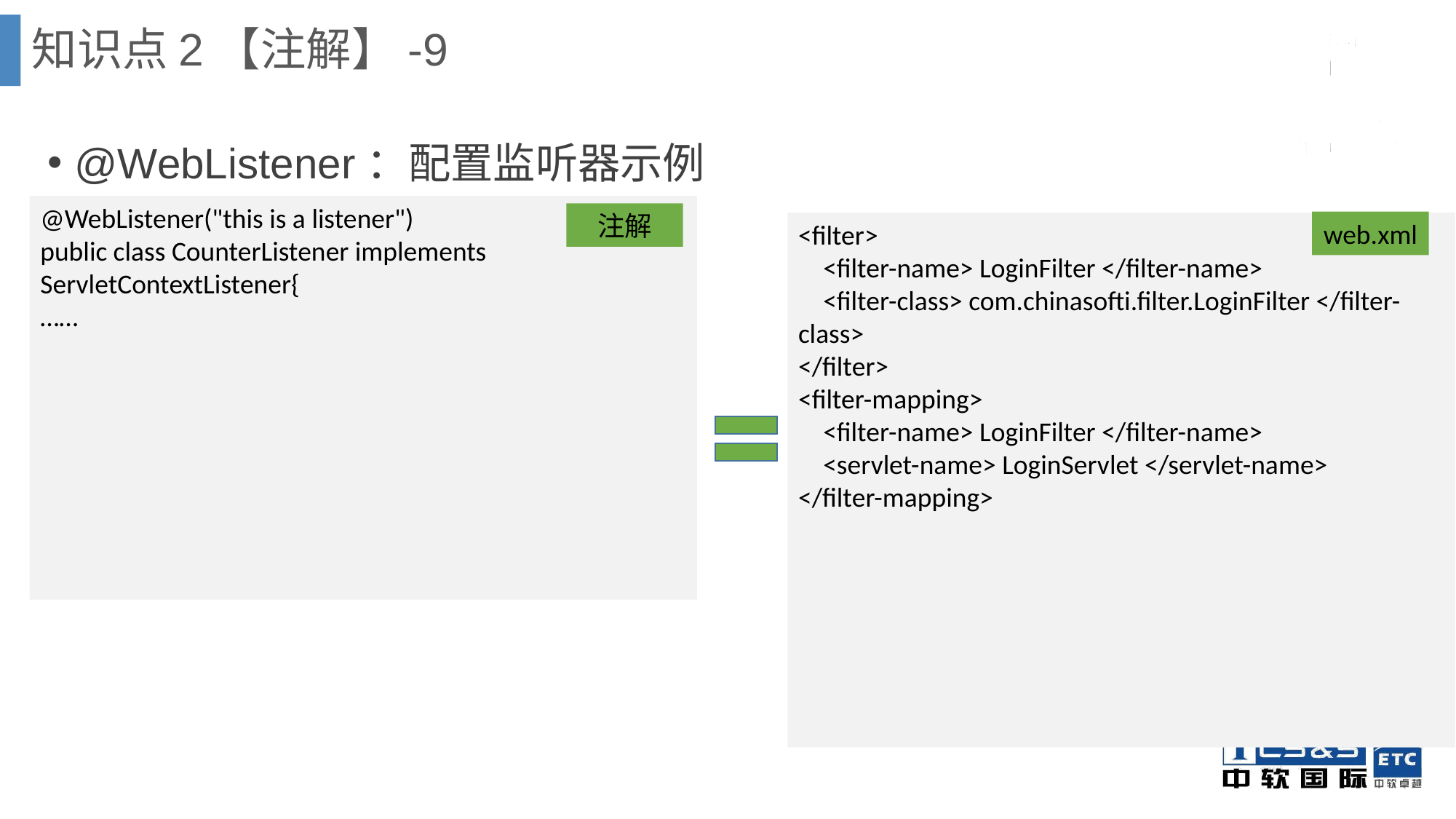

知识点2【注解】-9
@WebListener：配置监听器示例
@WebListener("this is a listener")
public class CounterListener implements ServletContextListener{
……

注解
web.xml
<filter>
    <filter-name> LoginFilter </filter-name>
    <filter-class> com.chinasofti.filter.LoginFilter </filter-class>
</filter>
<filter-mapping>
    <filter-name> LoginFilter </filter-name>
    <servlet-name> LoginServlet </servlet-name>
</filter-mapping>